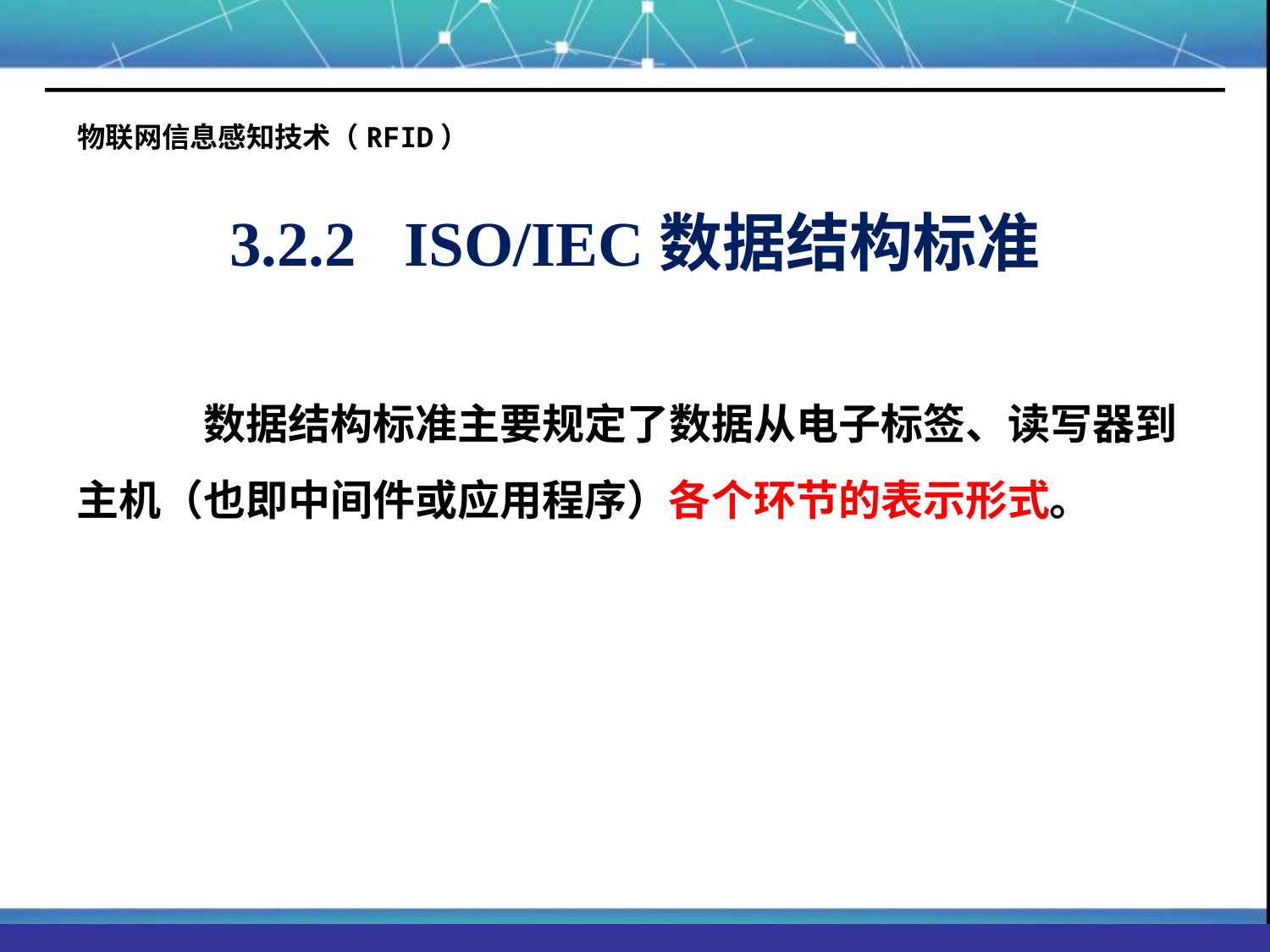

# 物联网信息感知技术（RFID）

3.2.2   ISO/IEC数据结构标准

	数据结构标准主要规定了数据从电子标签、读写器到主机（也即中间件或应用程序）各个环节的表示形式。